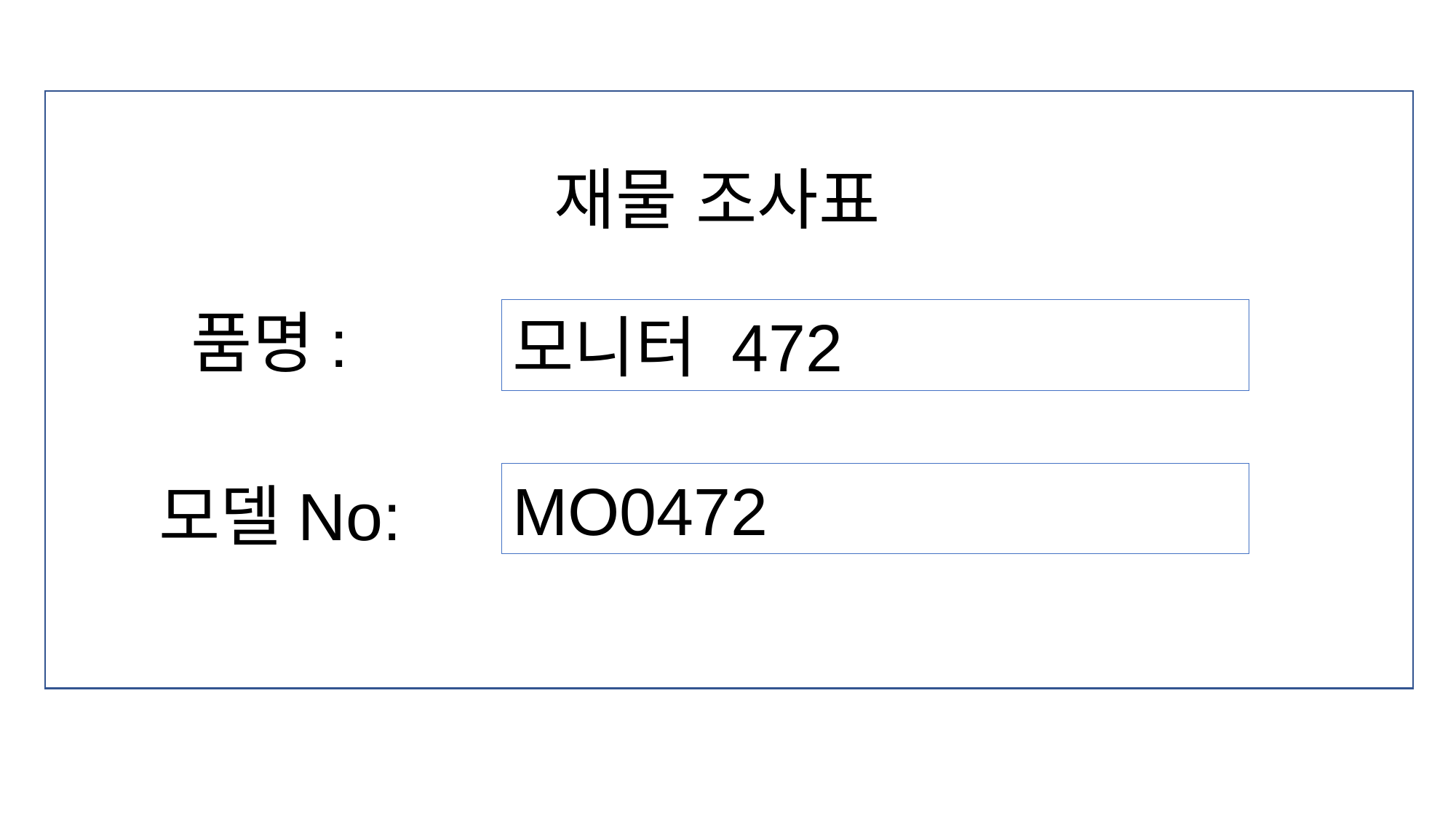

재물 조사표
품명:
모니터 472
MO0472
모델No: